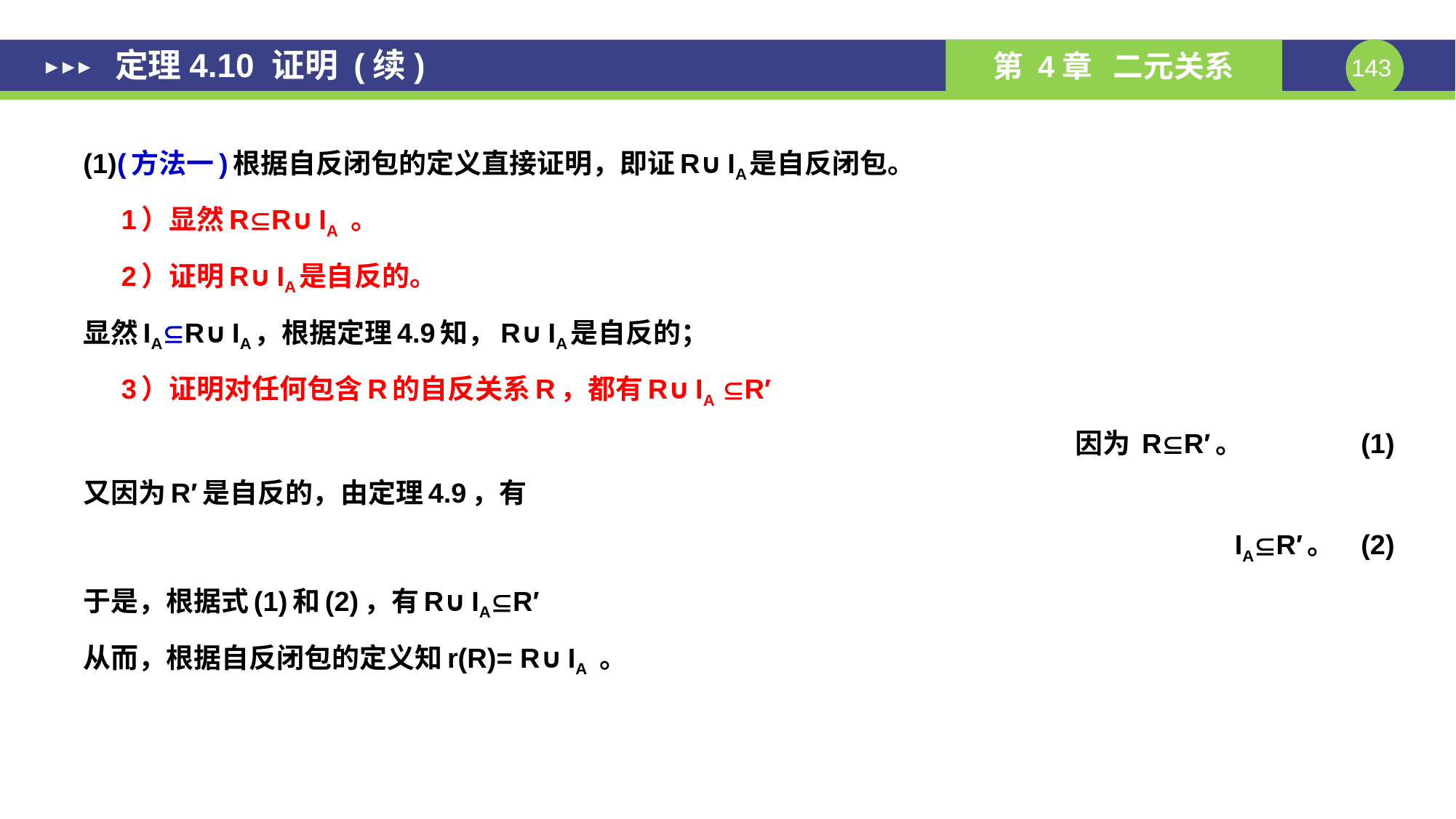

# 定理4.10 证明 (续)
(1)(方法一)根据自反闭包的定义直接证明，即证R∪IA是自反闭包。
     1）显然R⊆R∪IA 。
     2）证明R∪IA是自反的。
显然IA⊆R∪IA，根据定理4.9知，R∪IA是自反的；
     3）证明对任何包含R的自反关系R，都有R∪IA ⊆R′
因为 R⊆R′。      		   	(1)
又因为R′是自反的，由定理4.9，有
IA⊆R′。  			(2)
于是，根据式(1)和(2)，有R∪IA⊆R′
从而，根据自反闭包的定义知r(R)= R∪IA 。